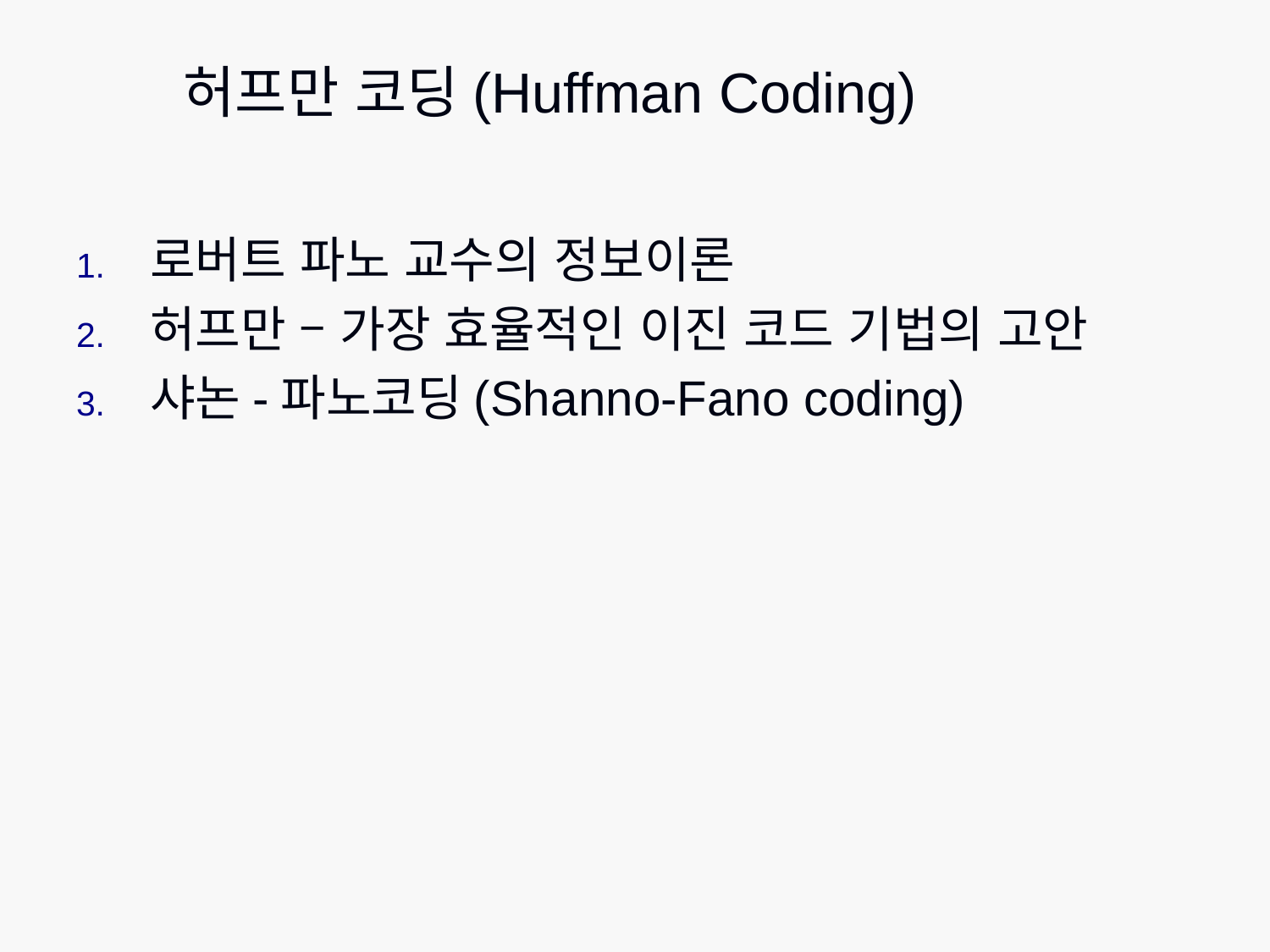

# 허프만 코딩(Huffman Coding)
로버트 파노 교수의 정보이론
허프만 – 가장 효율적인 이진 코드 기법의 고안
샤논-파노코딩(Shanno-Fano coding)